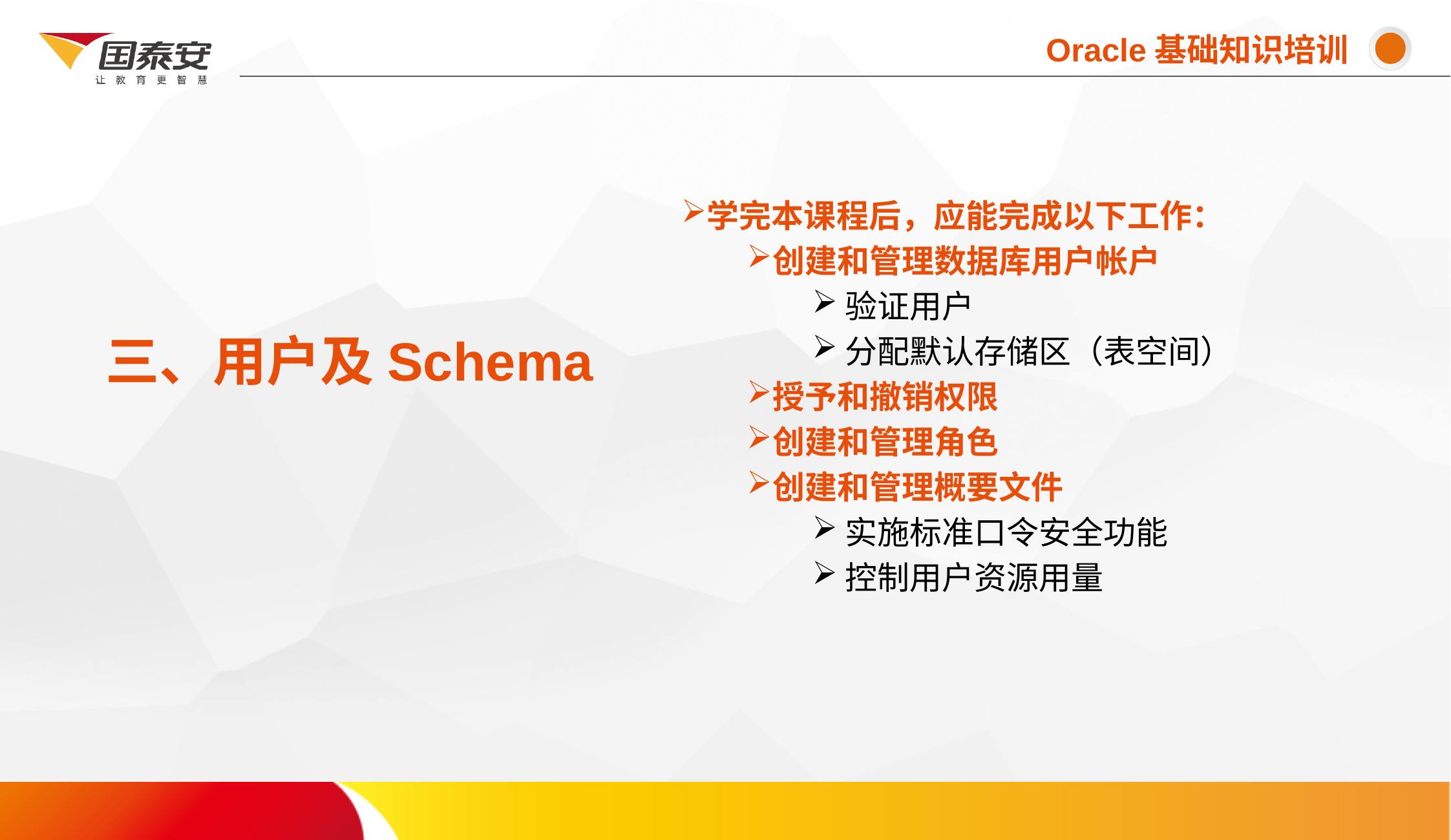

Oracle基础知识培训

学完本课程后，应能完成以下工作：
创建和管理数据库用户帐户
验证用户
分配默认存储区（表空间）
授予和撤销权限
创建和管理角色
创建和管理概要文件
实施标准口令安全功能
控制用户资源用量
三、用户及Schema